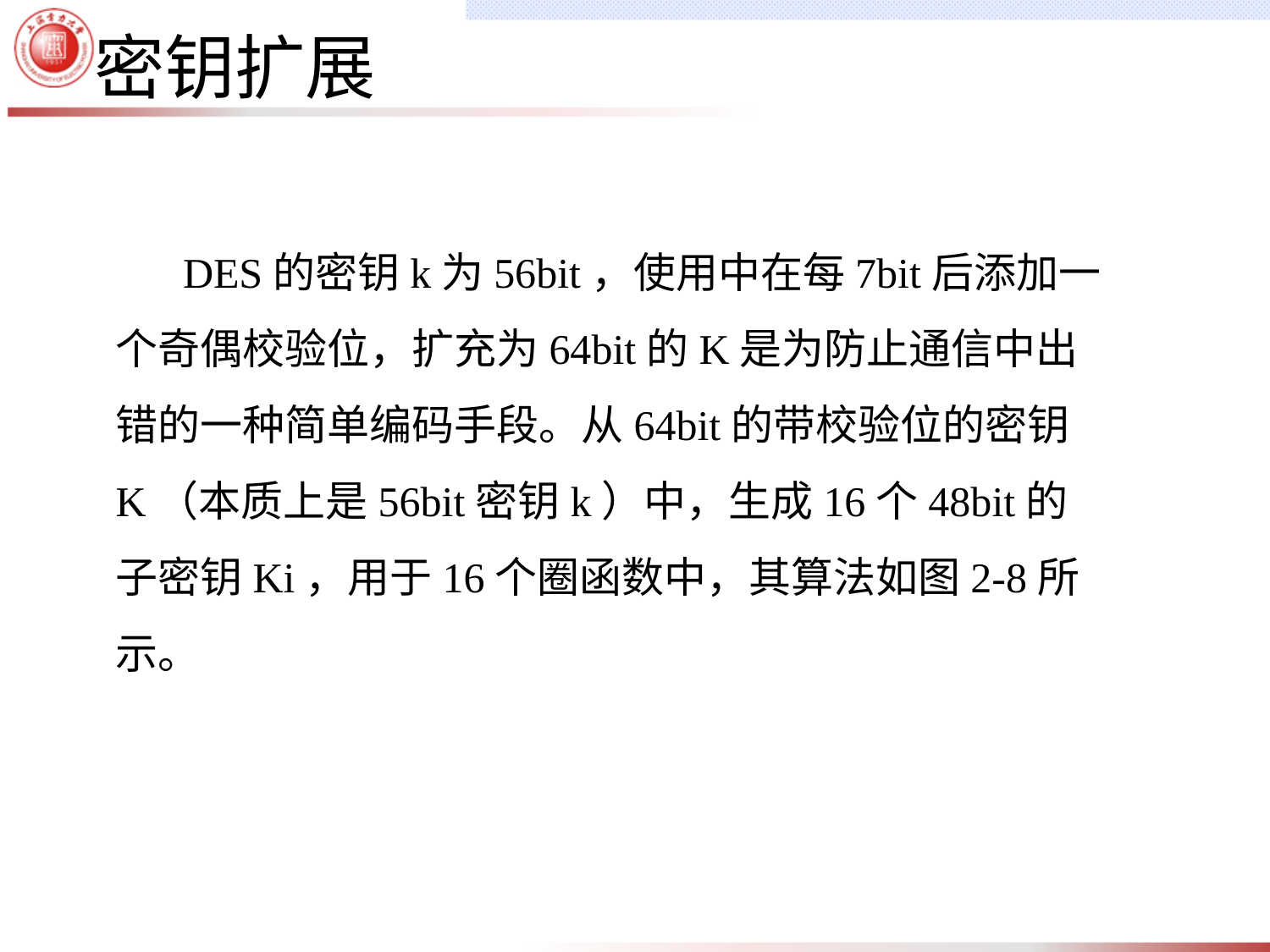

密钥扩展

      DES的密钥k为56bit，使用中在每7bit后添加一个奇偶校验位，扩充为64bit的K是为防止通信中出错的一种简单编码手段。从64bit的带校验位的密钥K（本质上是56bit密钥k）中，生成16个48bit的子密钥Ki，用于16个圈函数中，其算法如图2-8所示。